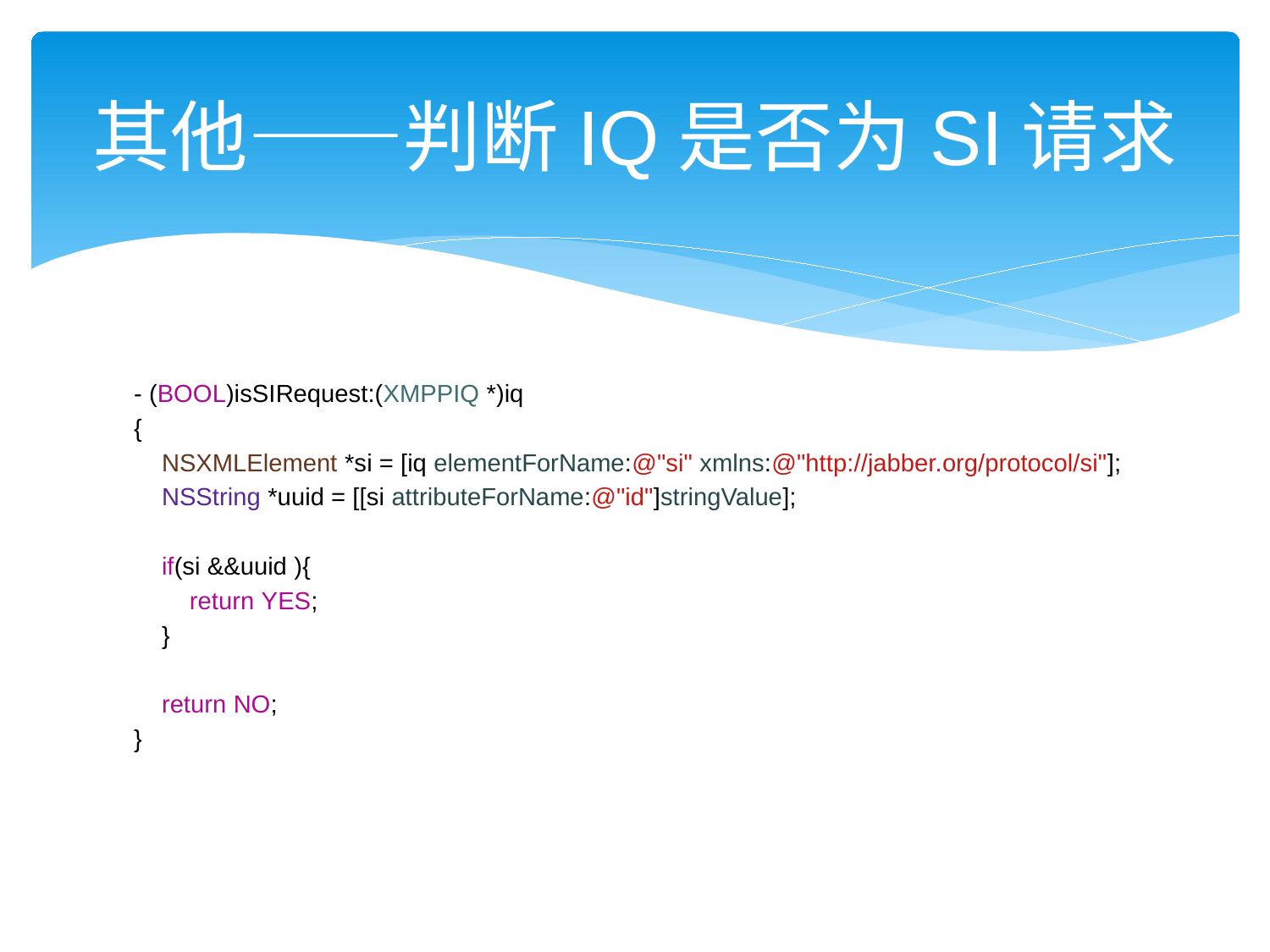

# 其他——判断IQ是否为SI请求
- (BOOL)isSIRequest:(XMPPIQ *)iq
{
    NSXMLElement *si = [iq elementForName:@"si" xmlns:@"http://jabber.org/protocol/si"];
    NSString *uuid = [[si attributeForName:@"id"]stringValue];

    if(si &&uuid ){
        return YES;
    }

    return NO;
}